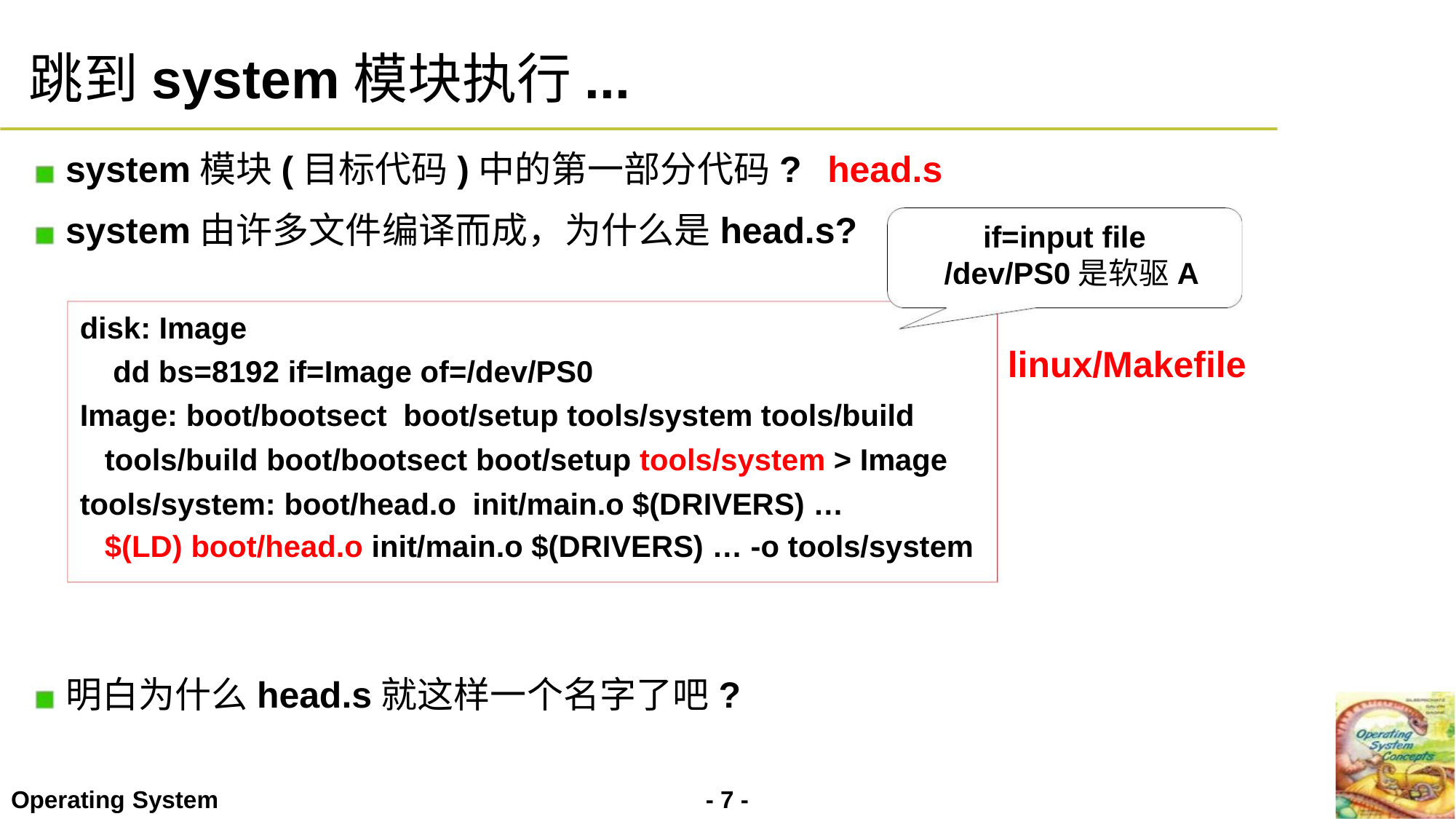

跳到system模块执行...

system模块(目标代码)中的第一部分代码? head.s
system由许多文件编译而成，为什么是head.s?

if=input file

/dev/PS0是软驱A
disk: Image
linux/Makefile
dd bs=8192 if=Image of=/dev/PS0
Image: boot/bootsect boot/setup tools/system tools/build
tools/build boot/bootsect boot/setup tools/system > Image
tools/system: boot/head.o init/main.o $(DRIVERS) …
$(LD) boot/head.o init/main.o $(DRIVERS) … -o tools/system
明白为什么head.s就这样一个名字了吧?

- 7 -
Operating System